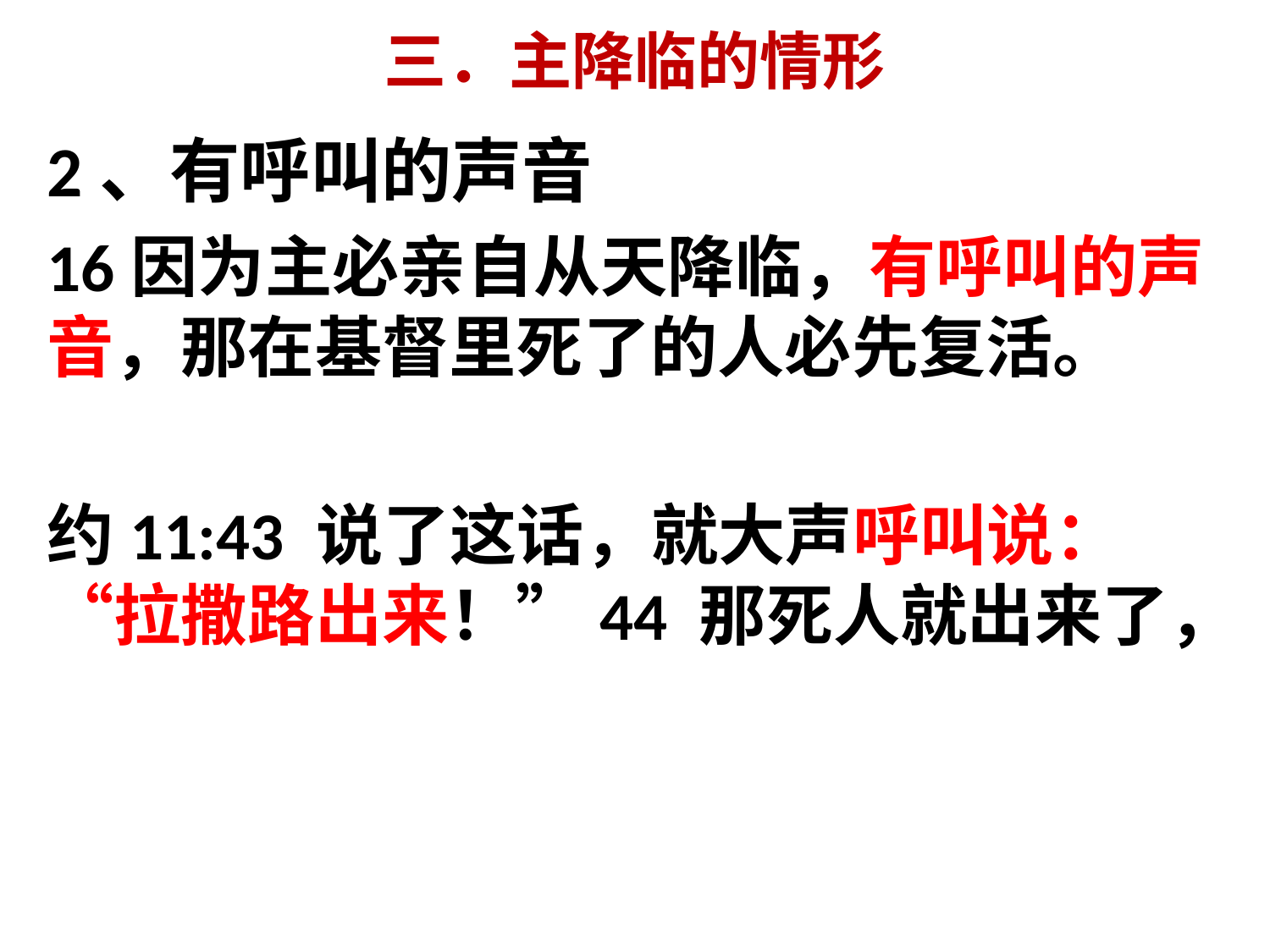

# 三．主降临的情形
2、有呼叫的声音
16因为主必亲自从天降临，有呼叫的声音，那在基督里死了的人必先复活。

约11:43 说了这话，就大声呼叫说：“拉撒路出来！”44 那死人就出来了，